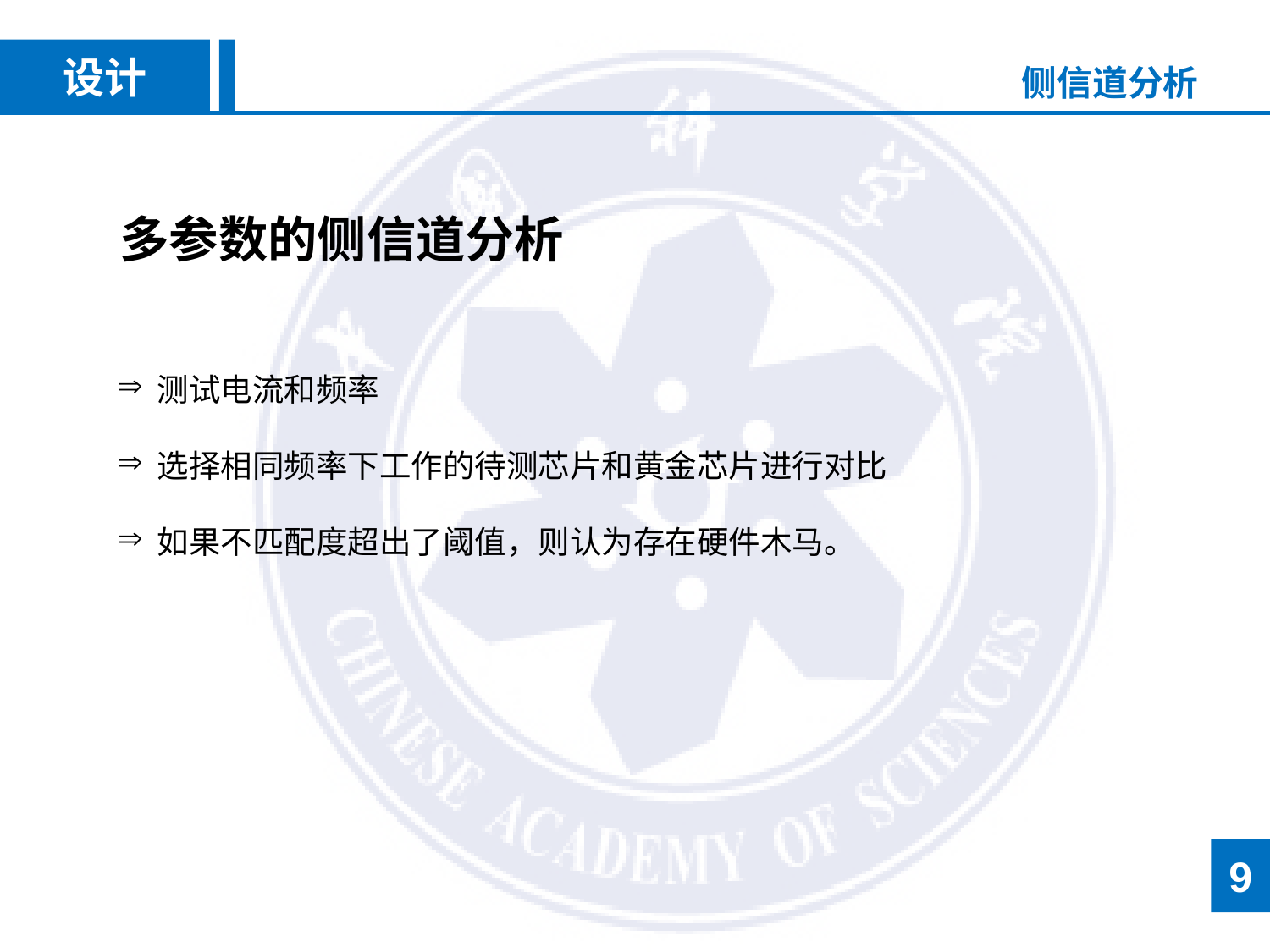

设计

侧信道分析
多参数的侧信道分析
测试电流和频率

选择相同频率下工作的待测芯片和黄金芯片进行对比

如果不匹配度超出了阈值，则认为存在硬件木马。
9